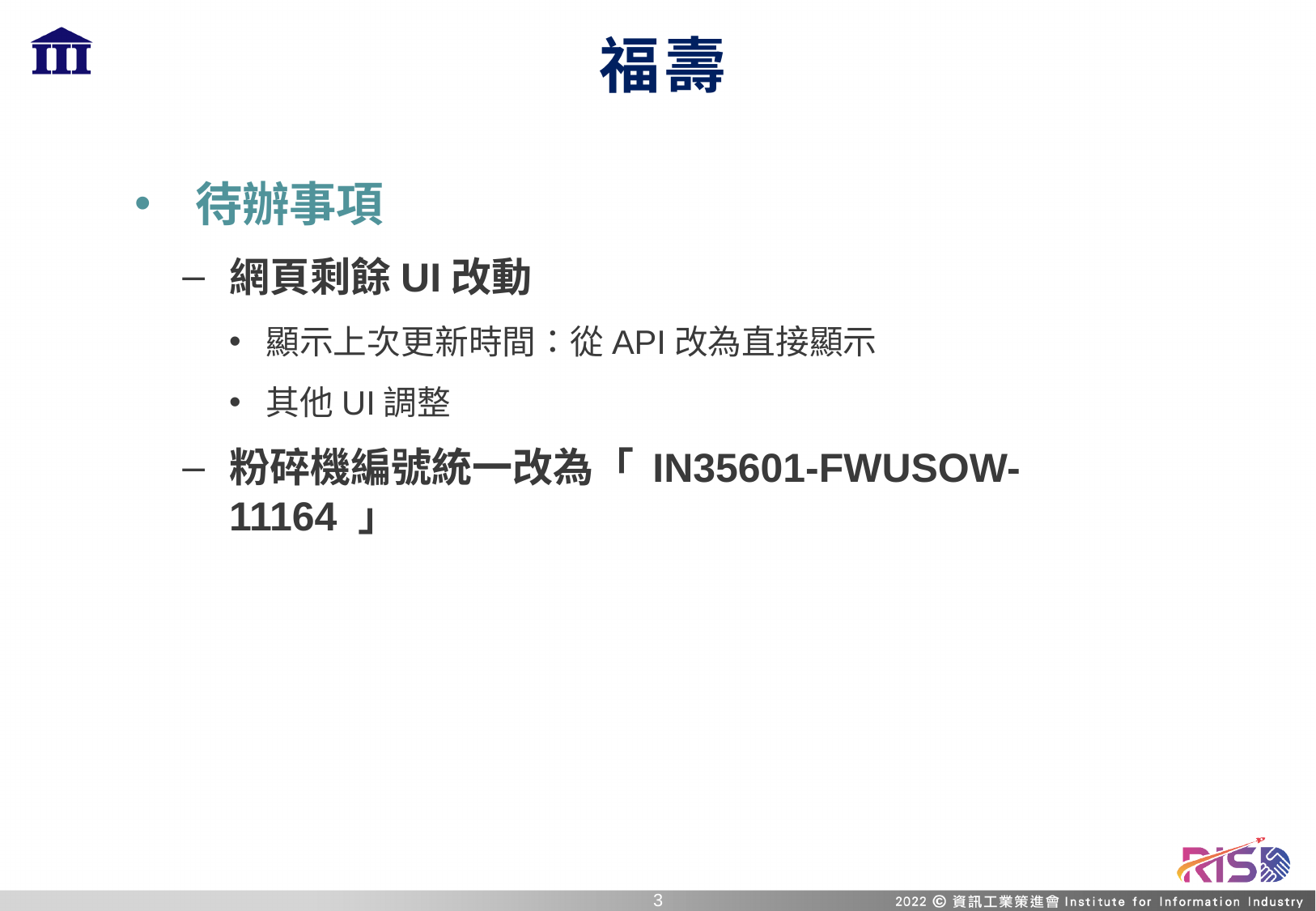

# 福壽
待辦事項
網頁剩餘UI改動
顯示上次更新時間：從API改為直接顯示
其他UI調整
粉碎機編號統一改為「 IN35601-FWUSOW-11164 」
3